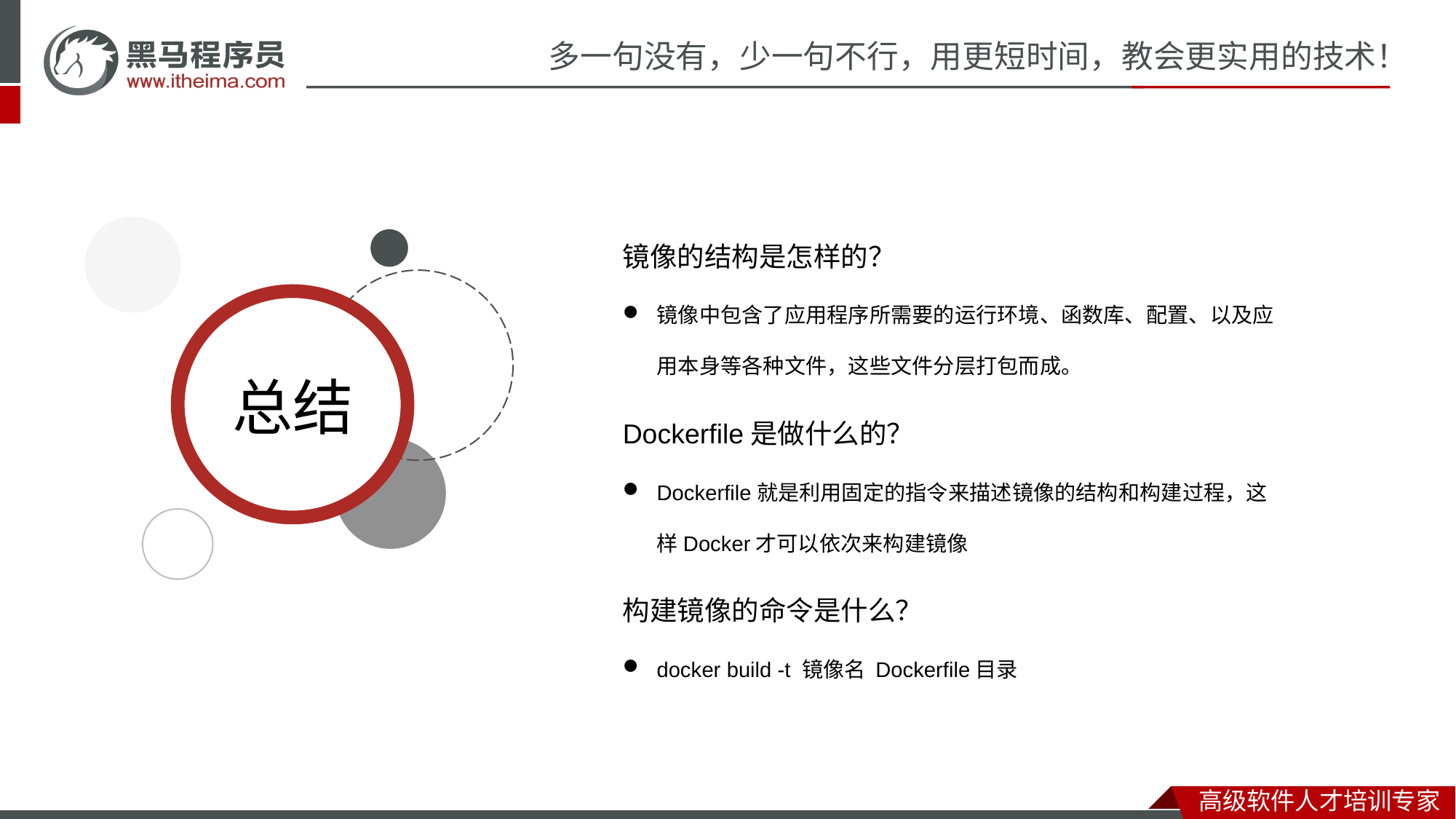

镜像的结构是怎样的？
镜像中包含了应用程序所需要的运行环境、函数库、配置、以及应用本身等各种文件，这些文件分层打包而成。
Dockerfile是做什么的？
Dockerfile就是利用固定的指令来描述镜像的结构和构建过程，这样Docker才可以依次来构建镜像
构建镜像的命令是什么？
docker build -t 镜像名 Dockerfile目录